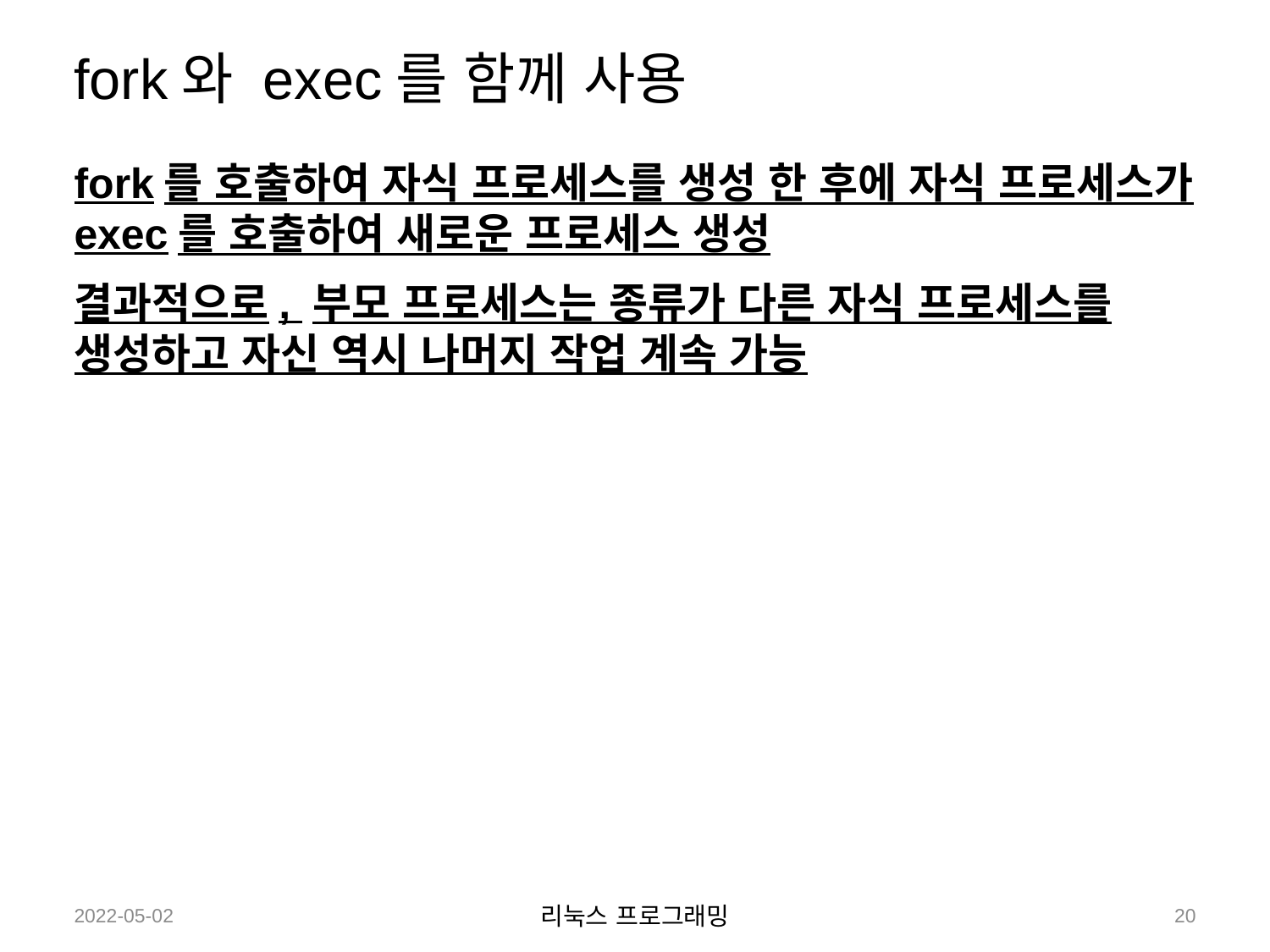

# fork와 exec를 함께 사용
fork를 호출하여 자식 프로세스를 생성 한 후에 자식 프로세스가 exec를 호출하여 새로운 프로세스 생성
결과적으로, 부모 프로세스는 종류가 다른 자식 프로세스를 생성하고 자신 역시 나머지 작업 계속 가능

2022-05-02
리눅스 프로그래밍
20